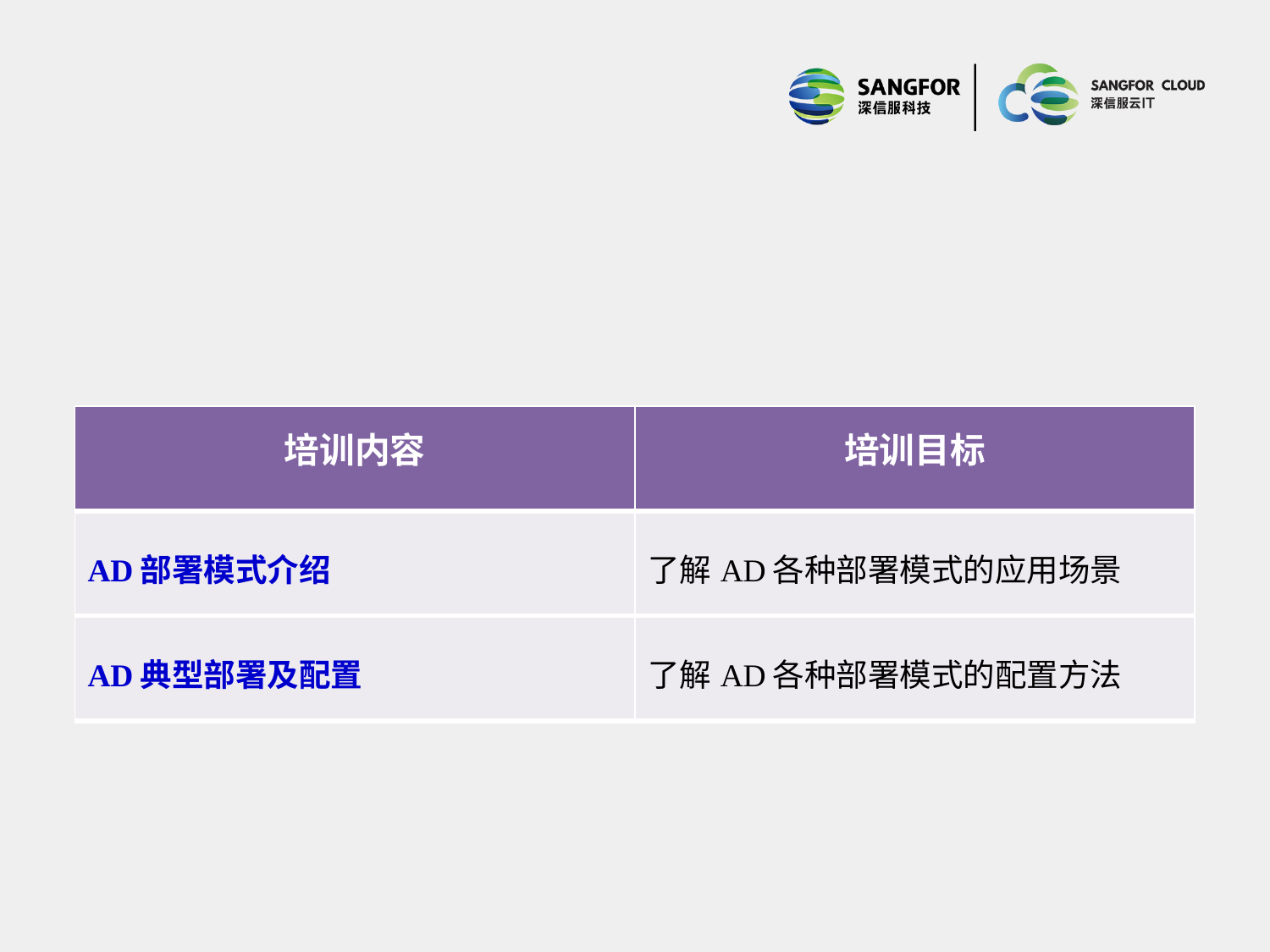

| 培训内容 | 培训目标 |
| --- | --- |
| AD部署模式介绍 | 了解AD各种部署模式的应用场景 |
| AD典型部署及配置 | 了解AD各种部署模式的配置方法 |